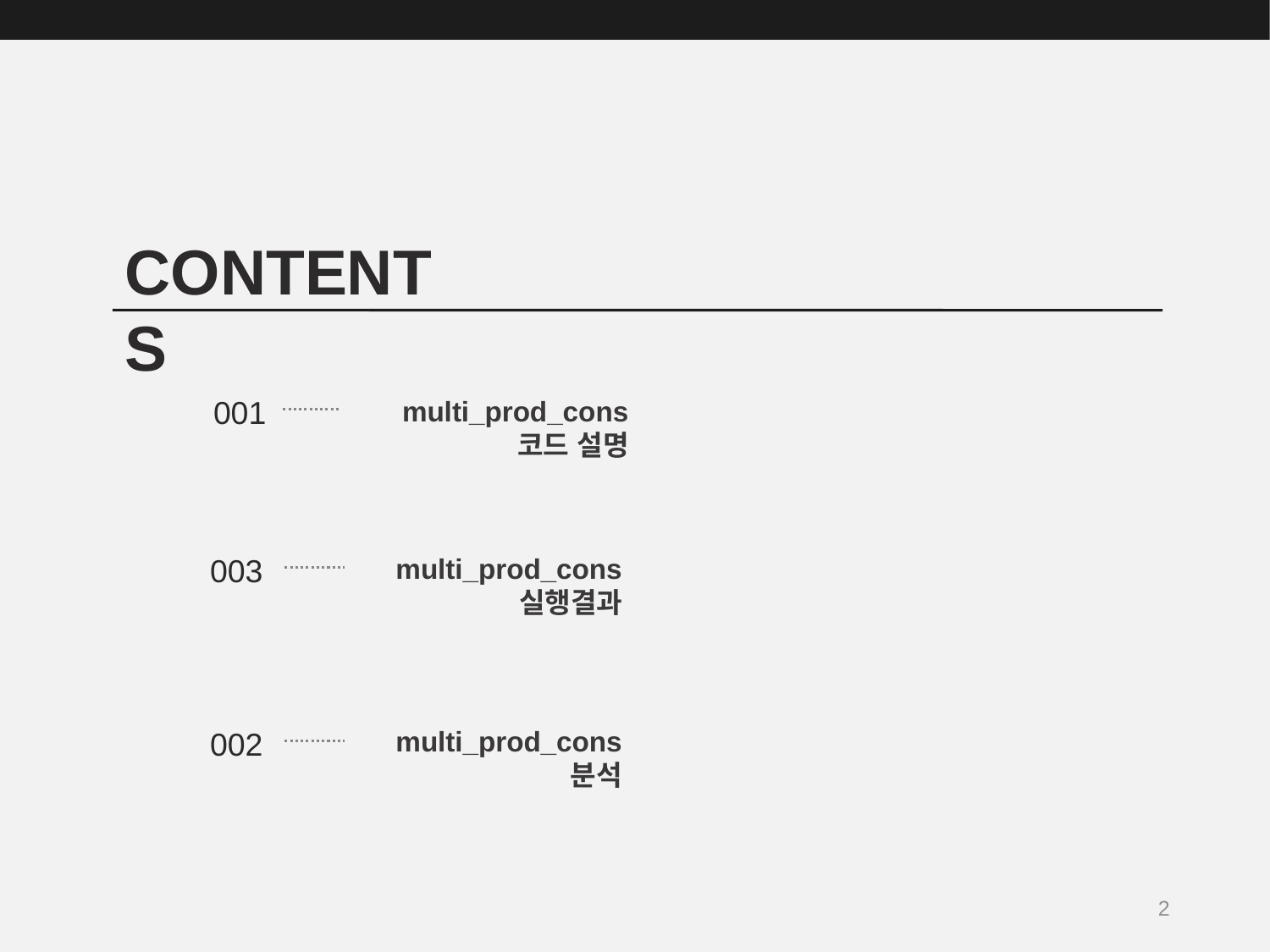

CONTENTS
001
multi_prod_cons
코드 설명
003
multi_prod_cons
실행결과
002
multi_prod_cons
분석
2